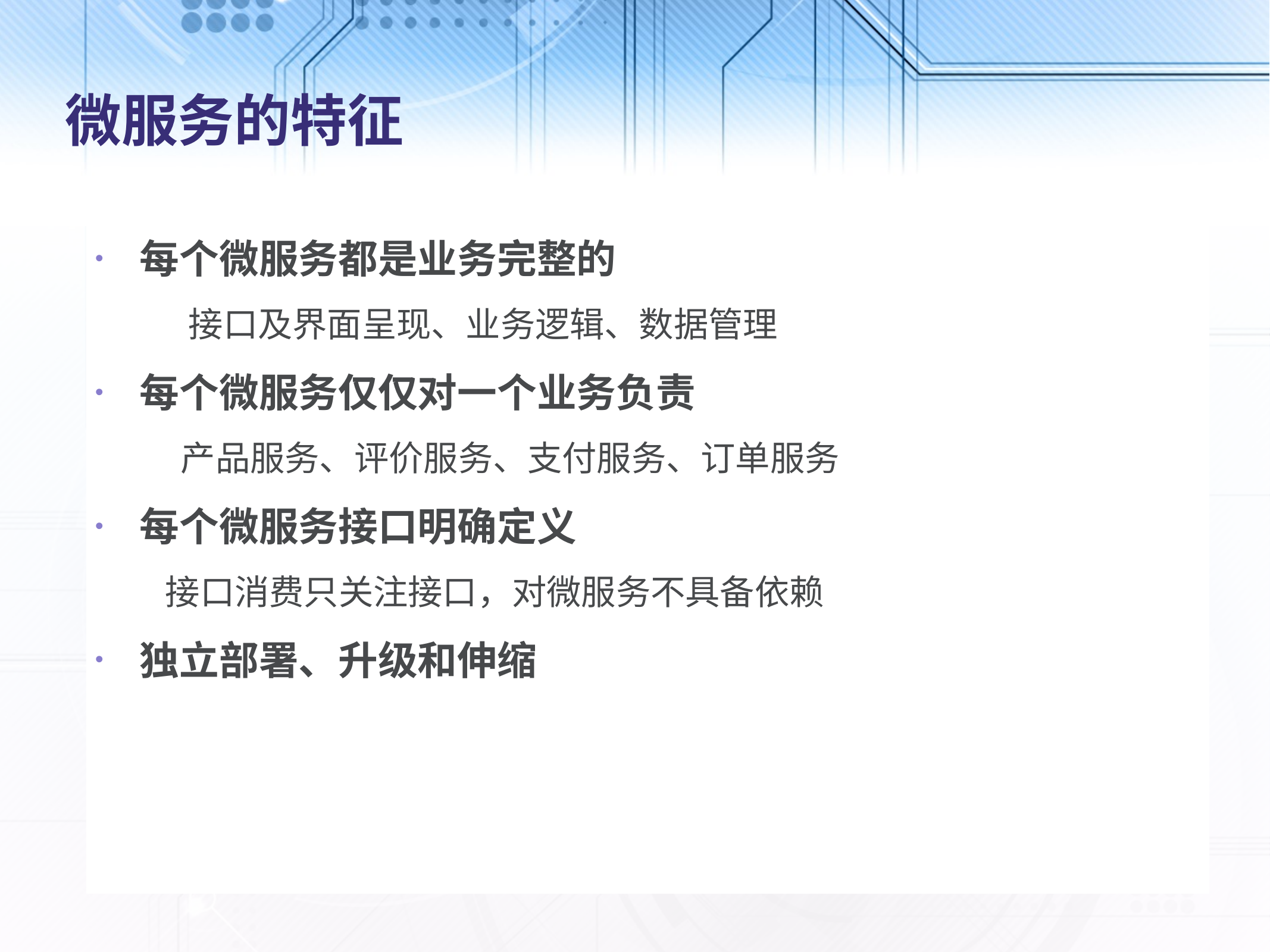

# 微服务的特征
每个微服务都是业务完整的
           接口及界面呈现、业务逻辑、数据管理
每个微服务仅仅对一个业务负责
          产品服务、评价服务、支付服务、订单服务
每个微服务接口明确定义
        接口消费只关注接口，对微服务不具备依赖
独立部署、升级和伸缩